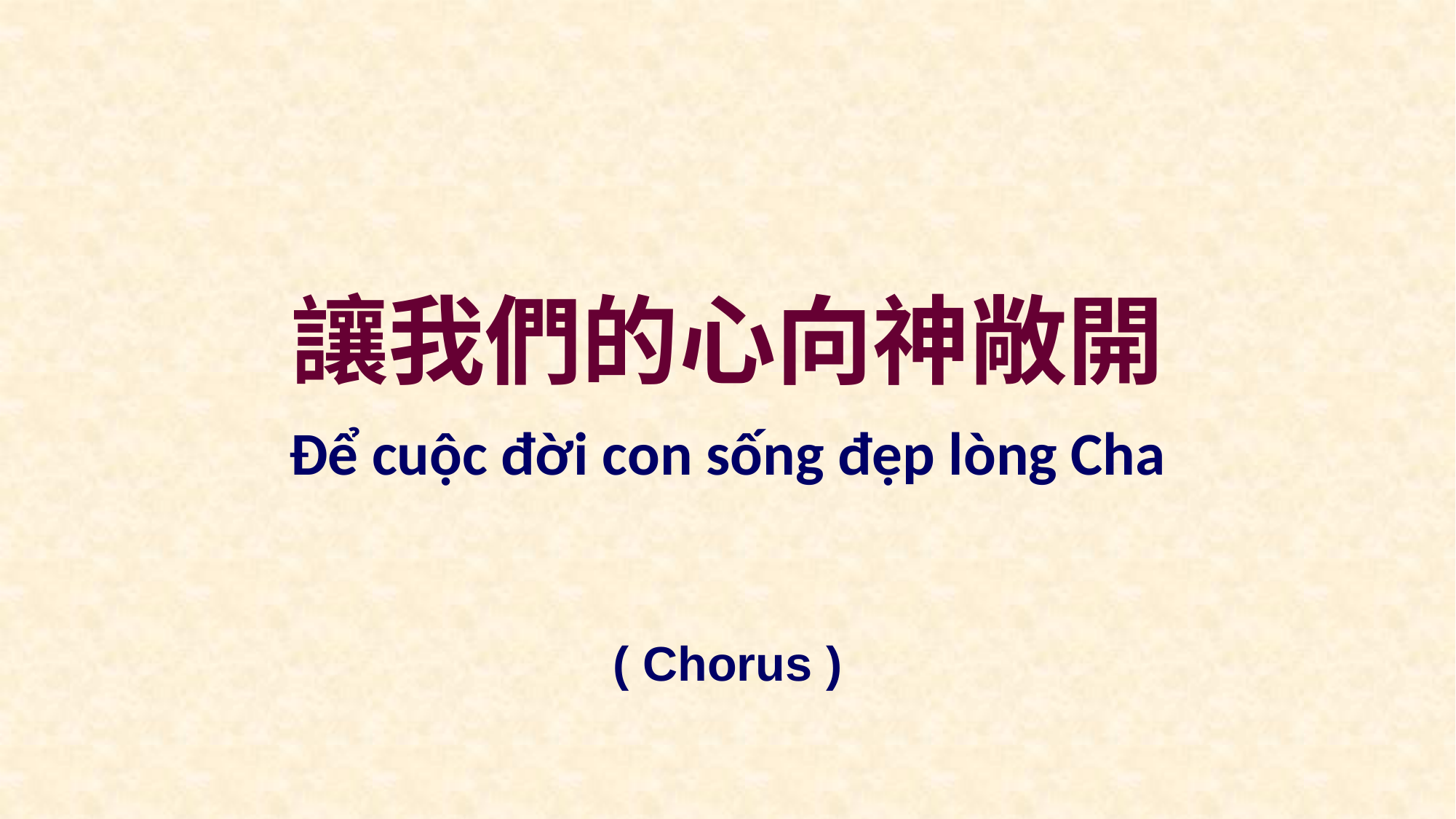

讓我們的心向神敞開
Để cuộc đời con sống đẹp lòng Cha
( Chorus )